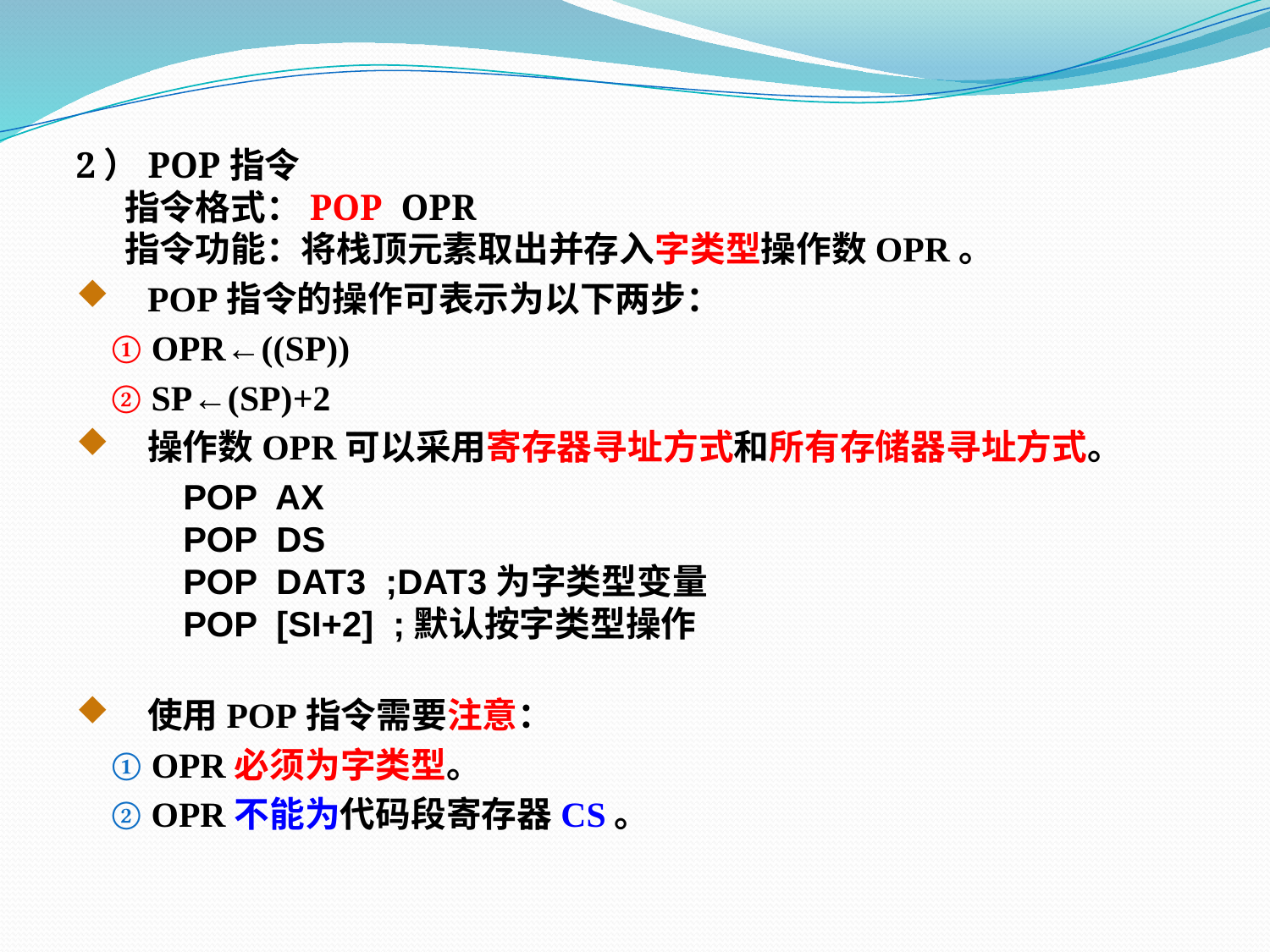

2）POP指令
     指令格式：POP  OPR
     指令功能：将栈顶元素取出并存入字类型操作数OPR。
POP指令的操作可表示为以下两步：
    ① OPR←((SP))
    ② SP←(SP)+2
操作数OPR可以采用寄存器寻址方式和所有存储器寻址方式。
           POP  AX
           POP  DS
           POP  DAT3  ;DAT3为字类型变量
           POP  [SI+2]  ;默认按字类型操作

使用POP指令需要注意：
    ① OPR必须为字类型。
    ② OPR不能为代码段寄存器CS。